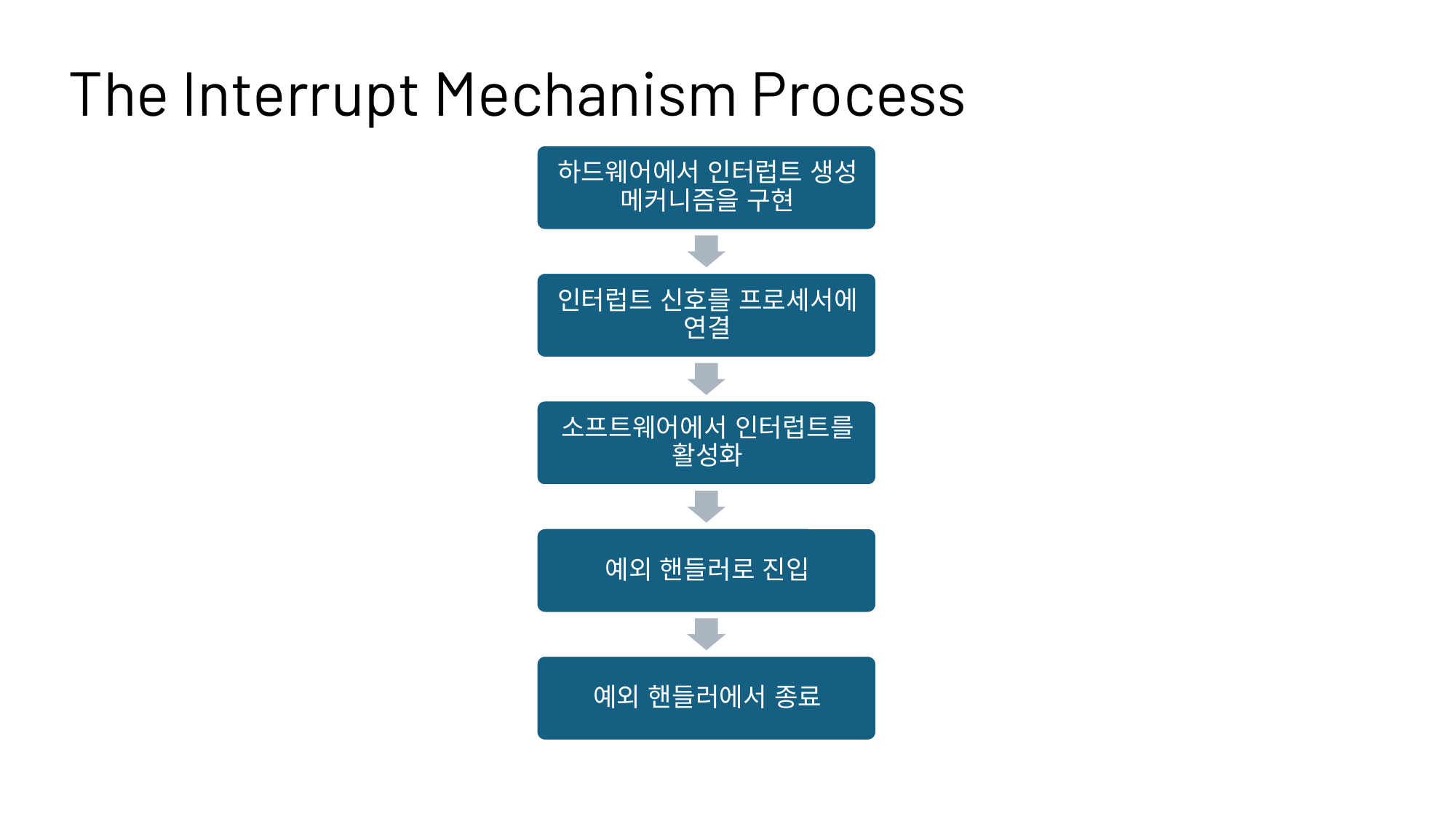

# The Interrupt Mechanism Process
하드웨어에서 인터럽트 생성 메커니즘을 구현

인터럽트 신호를 프로세서에 연결

소프트웨어에서 인터럽트를 활성화

예외 핸들러로 진입

예외 핸들러에서 종료